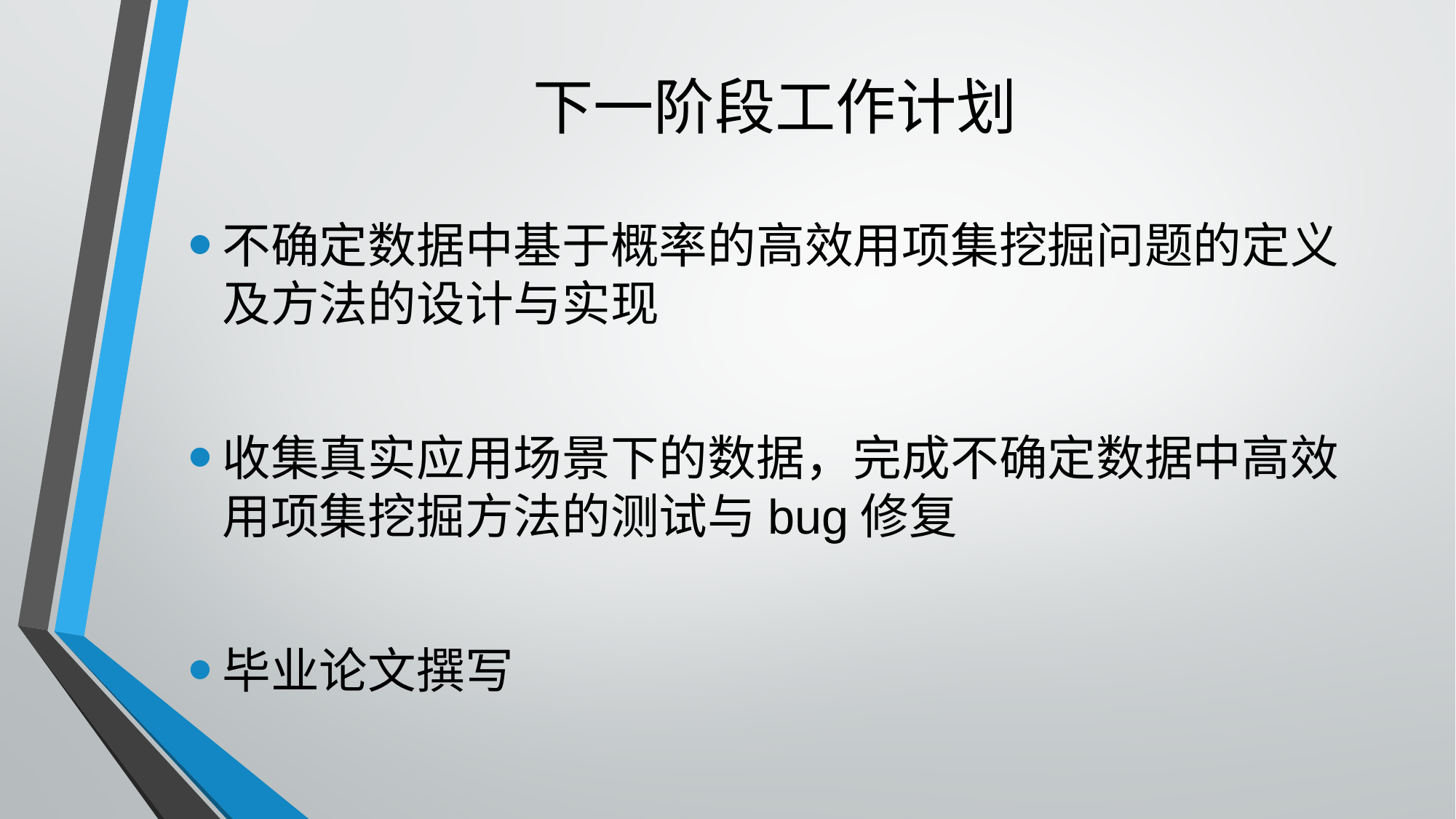

# 下一阶段工作计划
不确定数据中基于概率的高效用项集挖掘问题的定义及方法的设计与实现

收集真实应用场景下的数据，完成不确定数据中高效用项集挖掘方法的测试与bug修复

毕业论文撰写